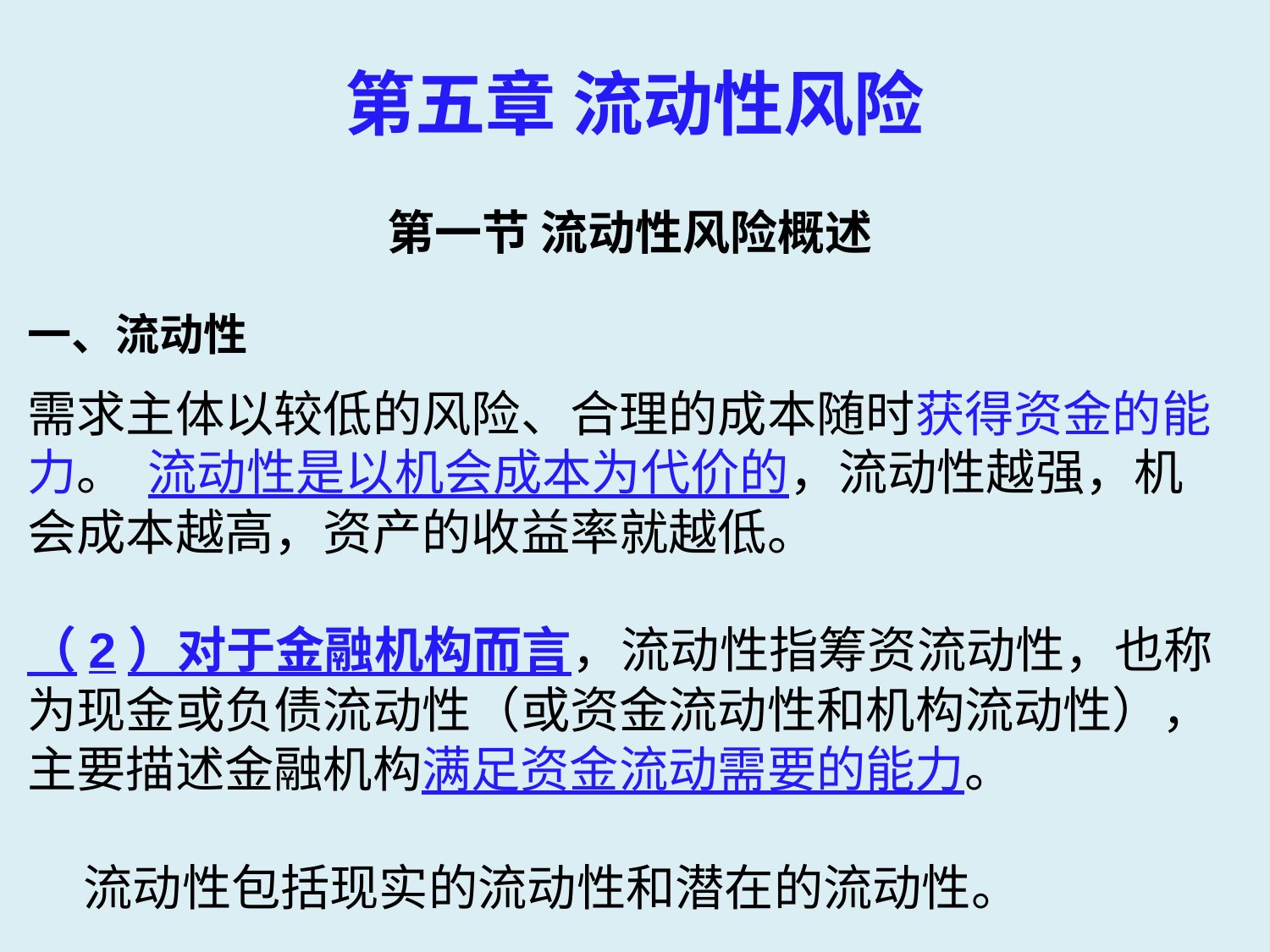

# 第五章 流动性风险
第一节 流动性风险概述

一、流动性

需求主体以较低的风险、合理的成本随时获得资金的能力。  流动性是以机会成本为代价的，流动性越强，机会成本越高，资产的收益率就越低。

（2）对于金融机构而言，流动性指筹资流动性，也称为现金或负债流动性（或资金流动性和机构流动性），主要描述金融机构满足资金流动需要的能力。

    流动性包括现实的流动性和潜在的流动性。